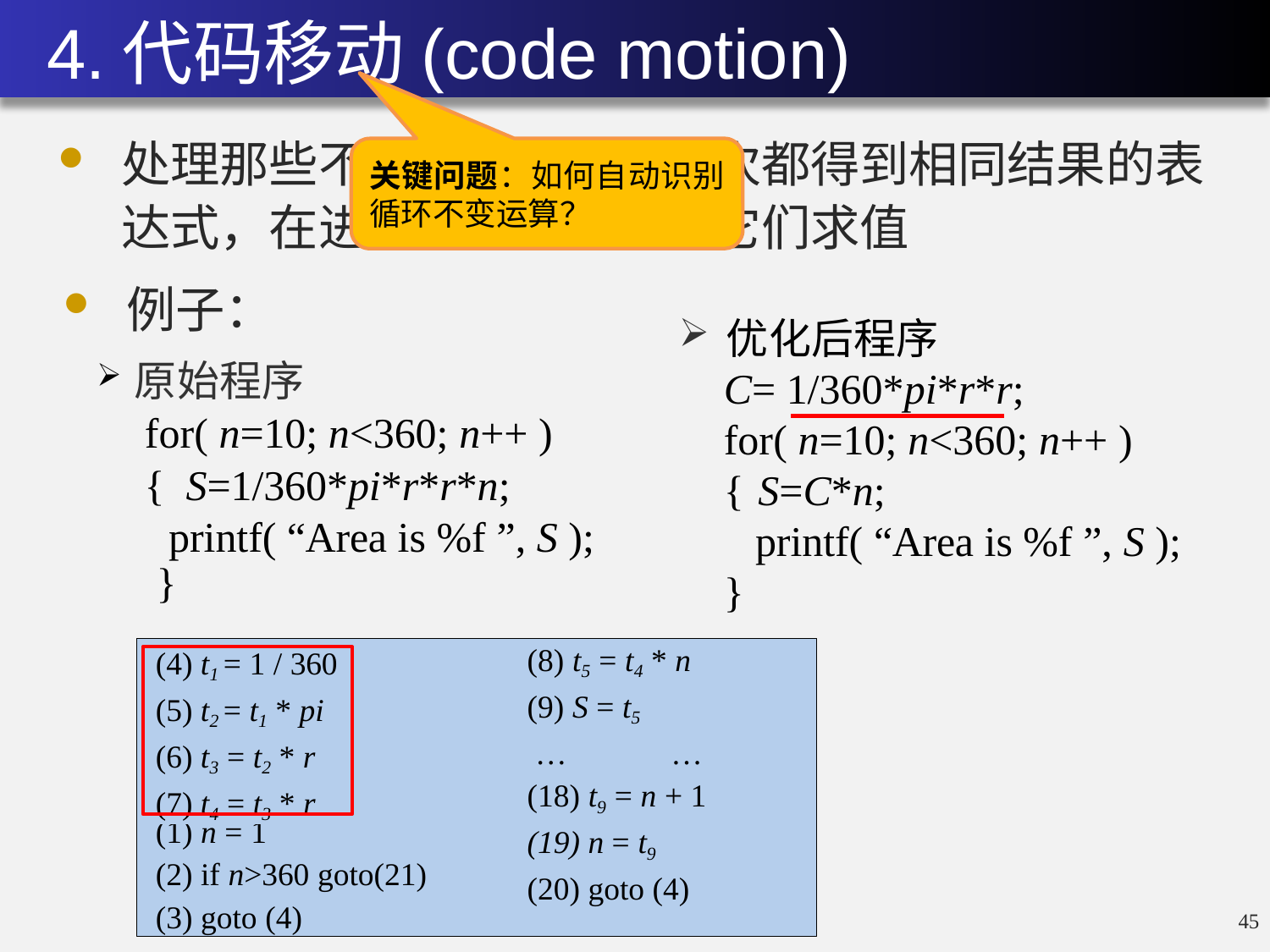

4.代码移动(code motion)
处理那些不管循环执行多少次都得到相同结果的表达式，在进入循环之前就对它们求值
关键问题：如何自动识别循环不变运算？
例子：
优化后程序
C= 1/360*pi*r*r;
for( n=10; n<360; n++ )
{ S=C*n;
printf( “Area is %f ”, S );
}
原始程序
for( n=10; n<360; n++ )
{ S=1/360*pi*r*r*n;  printf( “Area is %f ”, S );
}
(8) t5 = t4 * n
(9) S = t5
…	…
(18) t9 = n + 1
n = t9
goto (4)

(4) t1 = 1 / 360
(5) t2 = t1 * pi
(6) t3 = t2 * r
(7) t4 = t3 * r

(1) n = 1
(2) if n>360 goto(21)
(3) goto (4)
45